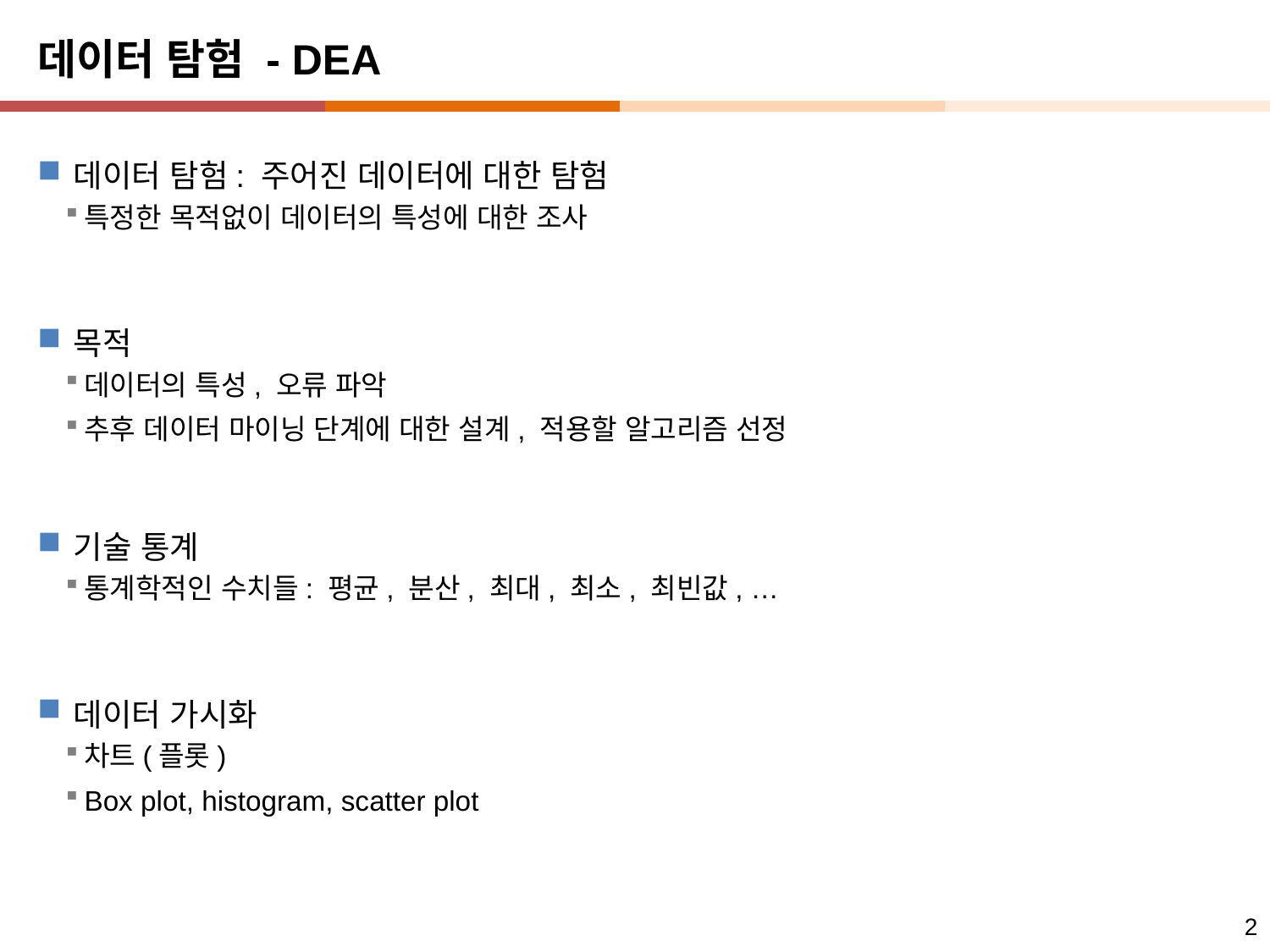

# 데이터 탐험 - DEA
데이터 탐험: 주어진 데이터에 대한 탐험
특정한 목적없이 데이터의 특성에 대한 조사

목적
데이터의 특성, 오류 파악
추후 데이터 마이닝 단계에 대한 설계, 적용할 알고리즘 선정

기술 통계
통계학적인 수치들: 평균, 분산, 최대, 최소, 최빈값, …

데이터 가시화
차트(플롯)
Box plot, histogram, scatter plot